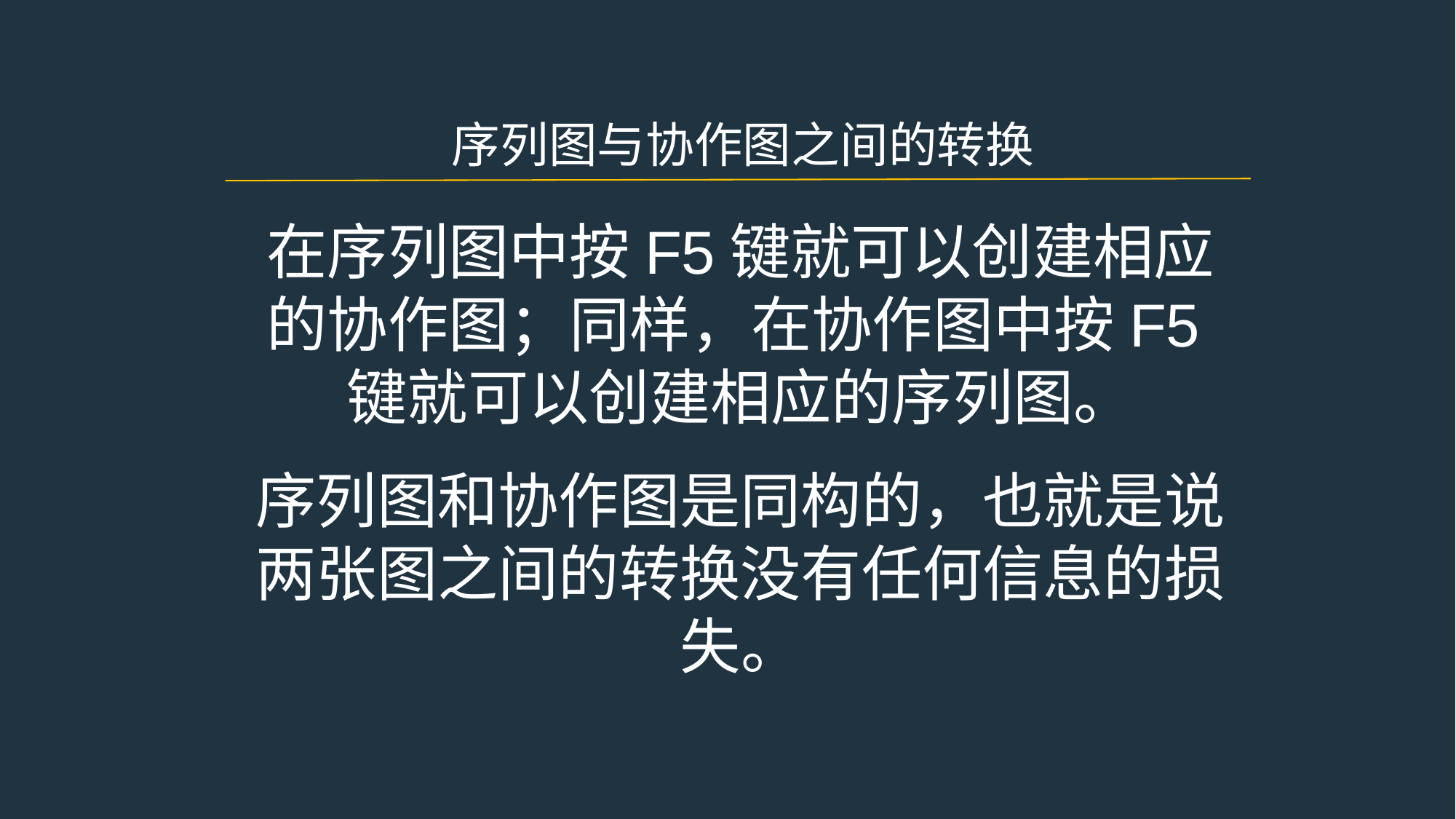

序列图与协作图之间的转换
在序列图中按F5键就可以创建相应的协作图；同样，在协作图中按F5键就可以创建相应的序列图。
序列图和协作图是同构的，也就是说两张图之间的转换没有任何信息的损失。